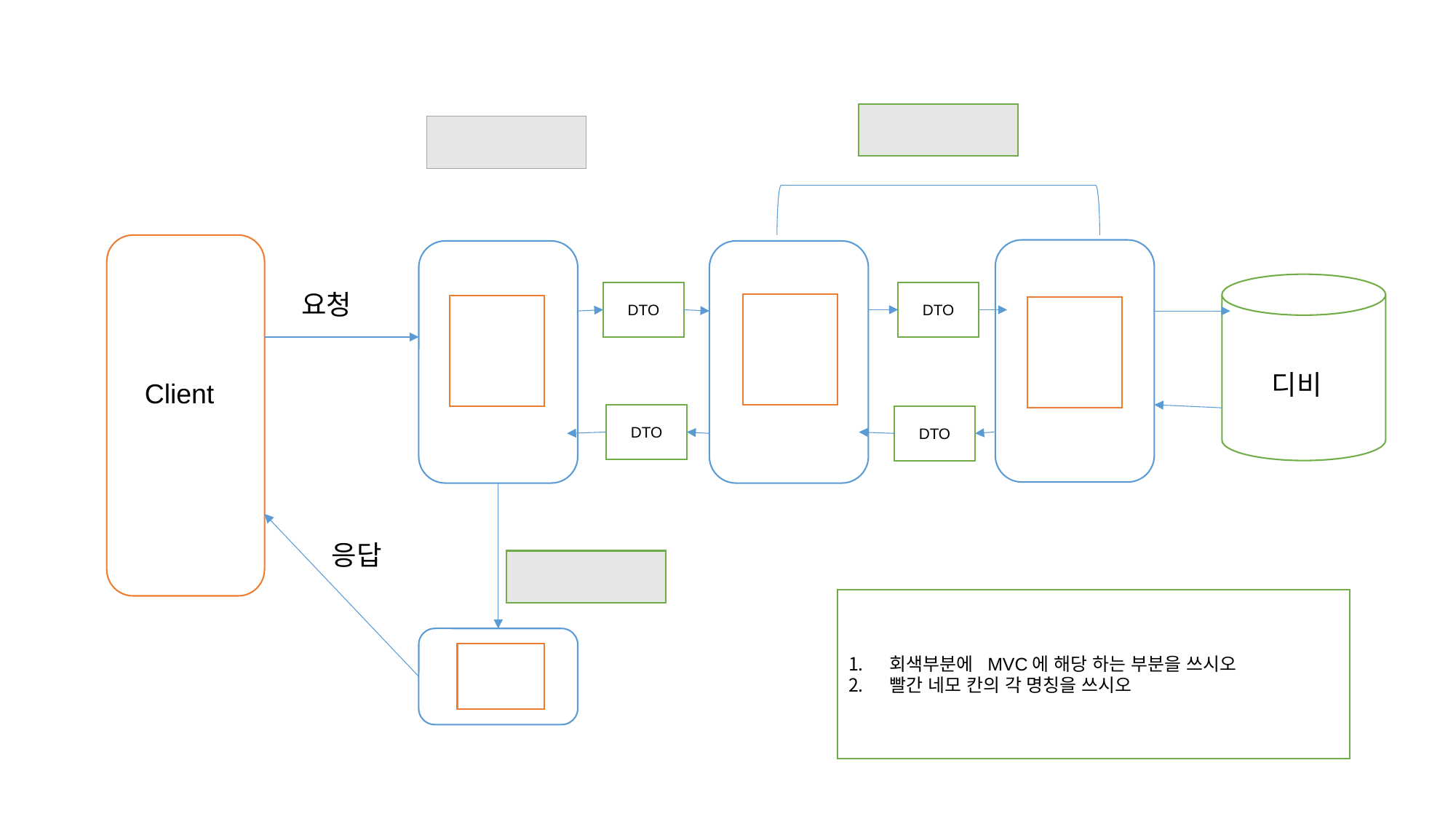

요청
DTO
DTO

디비
Client
DTO
DTO
응답

회색부분에  MVC에 해당 하는 부분을 쓰시오
빨간 네모 칸의 각 명칭을 쓰시오